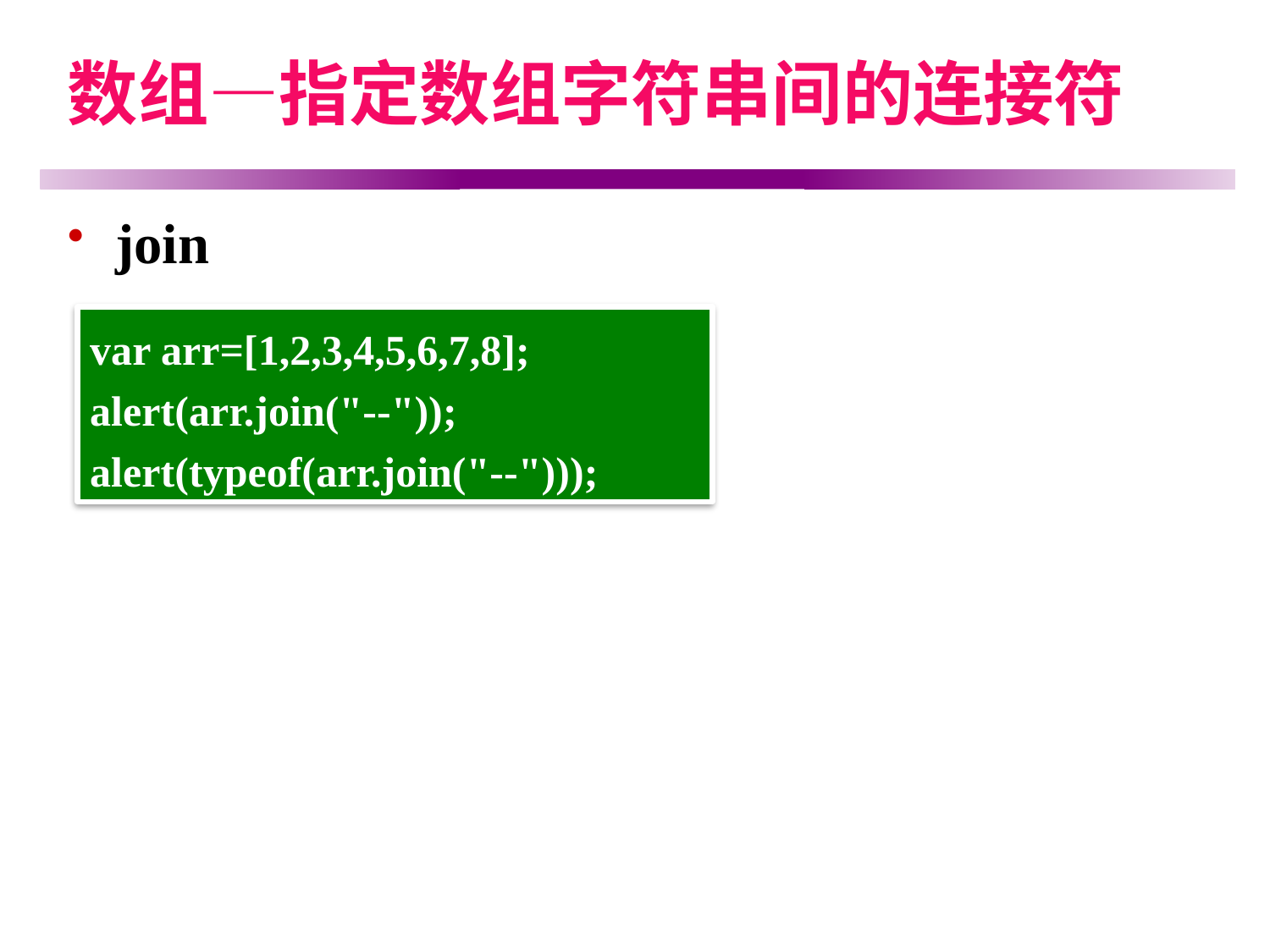

# 数组—指定数组字符串间的连接符
join
var arr=[1,2,3,4,5,6,7,8];
alert(arr.join("--"));
alert(typeof(arr.join("--")));